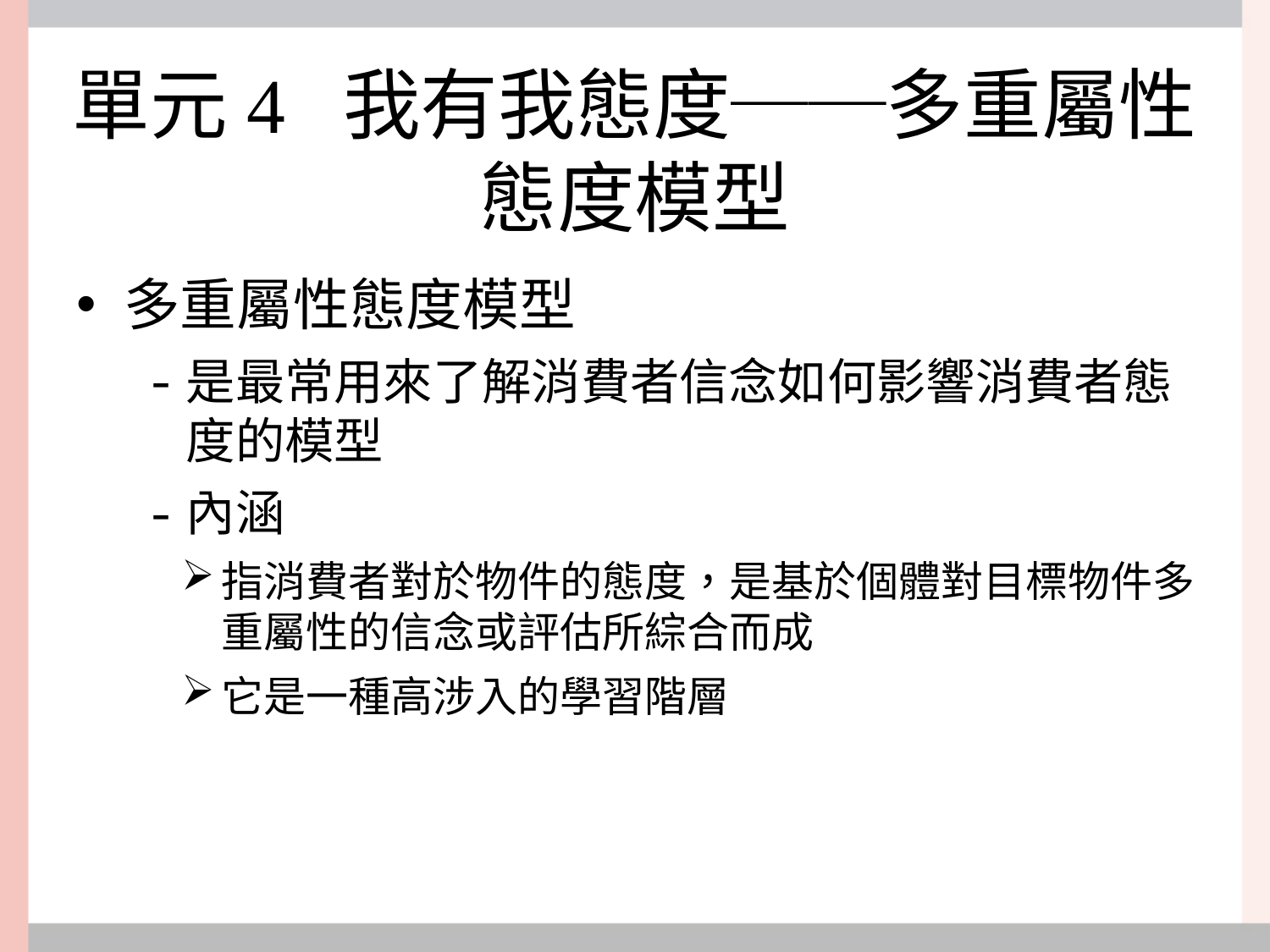

# 單元4  我有我態度──多重屬性 態度模型
多重屬性態度模型
是最常用來了解消費者信念如何影響消費者態度的模型
內涵
指消費者對於物件的態度，是基於個體對目標物件多重屬性的信念或評估所綜合而成
它是一種高涉入的學習階層